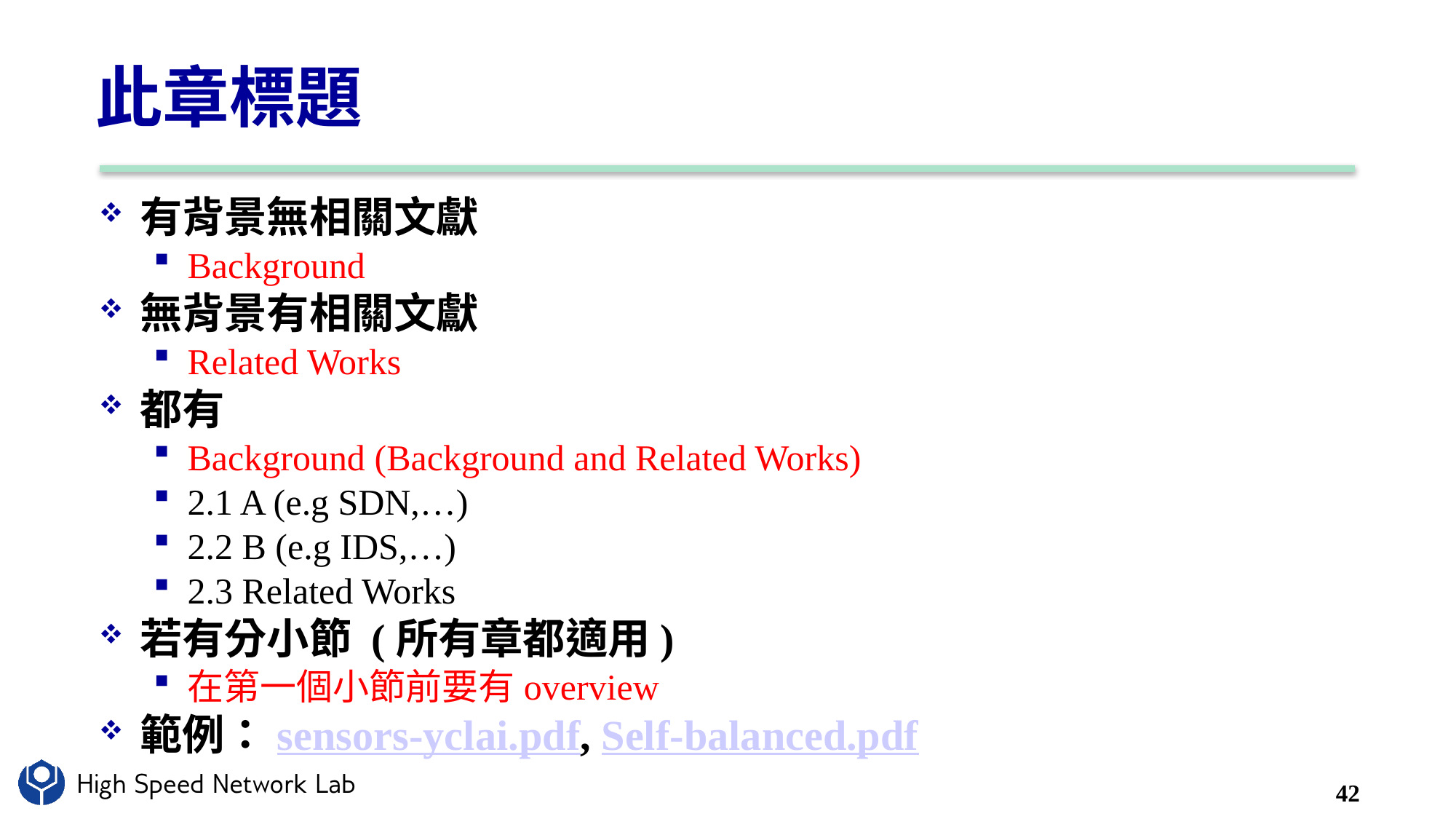

# 此章標題
有背景無相關文獻
Background
無背景有相關文獻
Related Works
都有
Background (Background and Related Works)
2.1 A (e.g SDN,…)
2.2 B (e.g IDS,…)
2.3 Related Works
若有分小節 (所有章都適用)
在第一個小節前要有overview
範例：sensors-yclai.pdf, Self-balanced.pdf

42